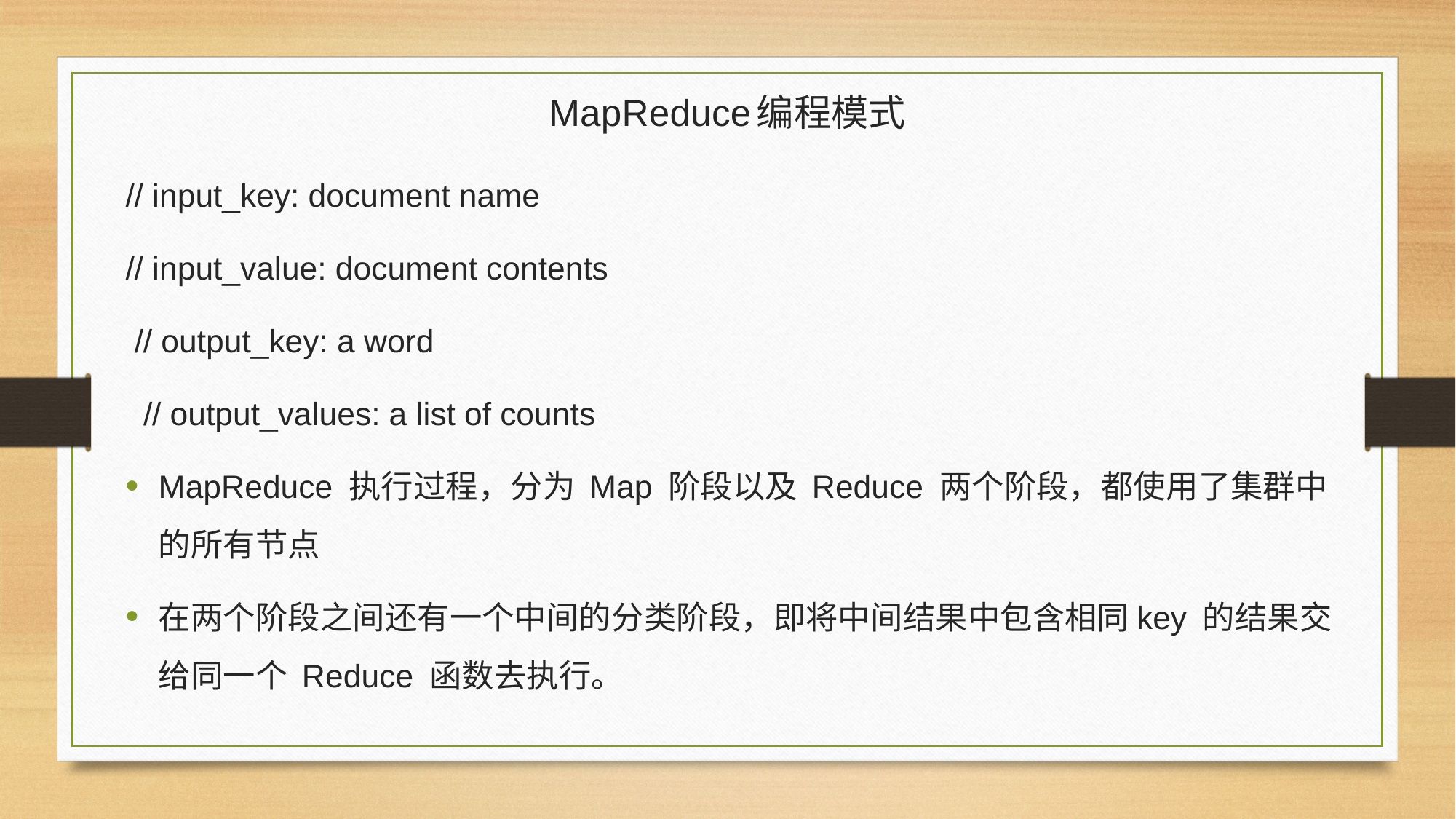

# MapReduce编程模式
// input_key: document name
// input_value: document contents
 // output_key: a word
  // output_values: a list of counts
MapReduce 执行过程，分为 Map 阶段以及 Reduce 两个阶段，都使用了集群中的所有节点
在两个阶段之间还有一个中间的分类阶段，即将中间结果中包含相同key 的结果交给同一个 Reduce 函数去执行。